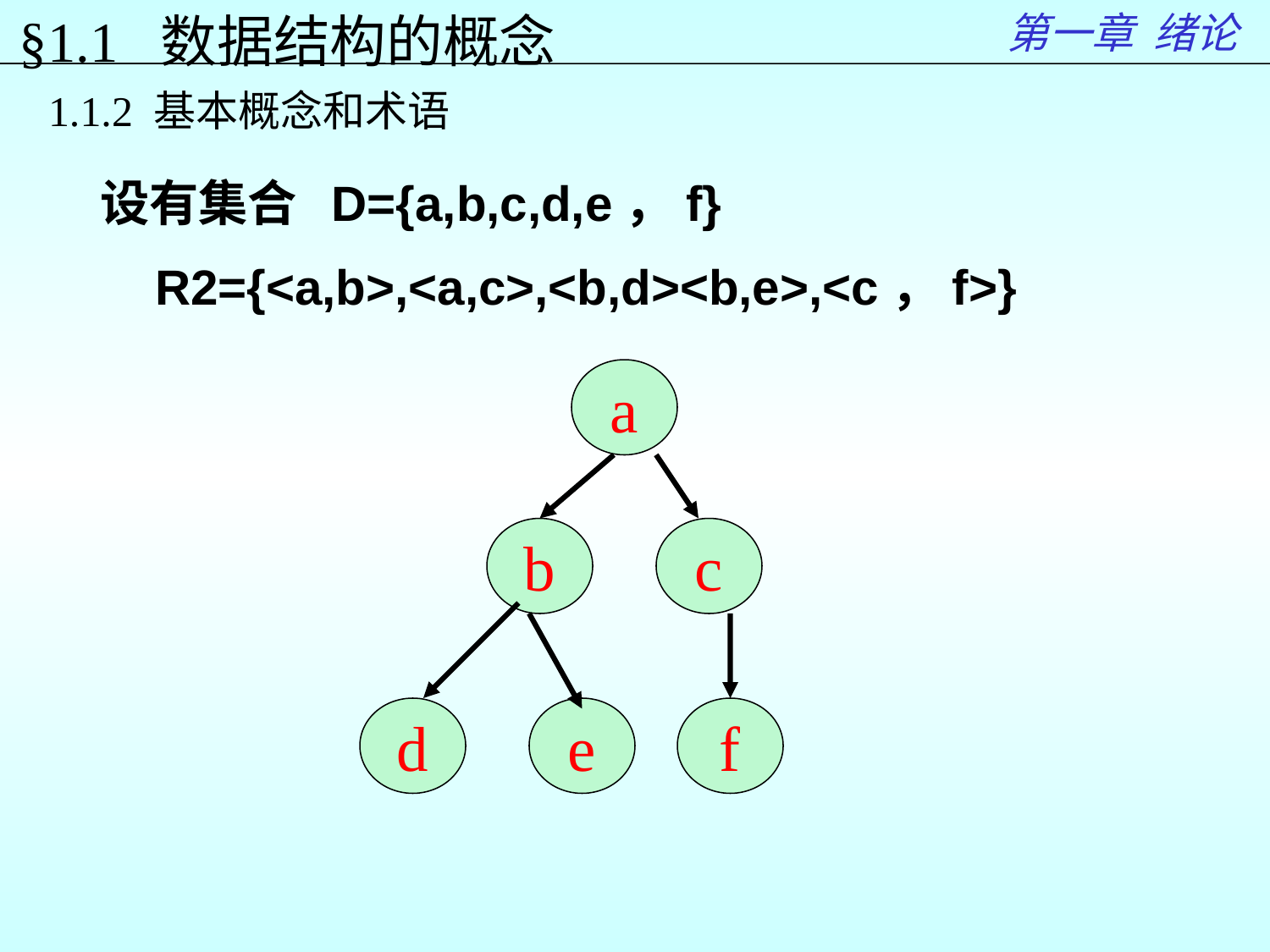

第一章  绪论

§1.1  数据结构的概念
1.1.2 基本概念和术语
设有集合  D={a,b,c,d,e，f}
    R2={<a,b>,<a,c>,<b,d><b,e>,<c，f>}
a

b
c

d
e
f